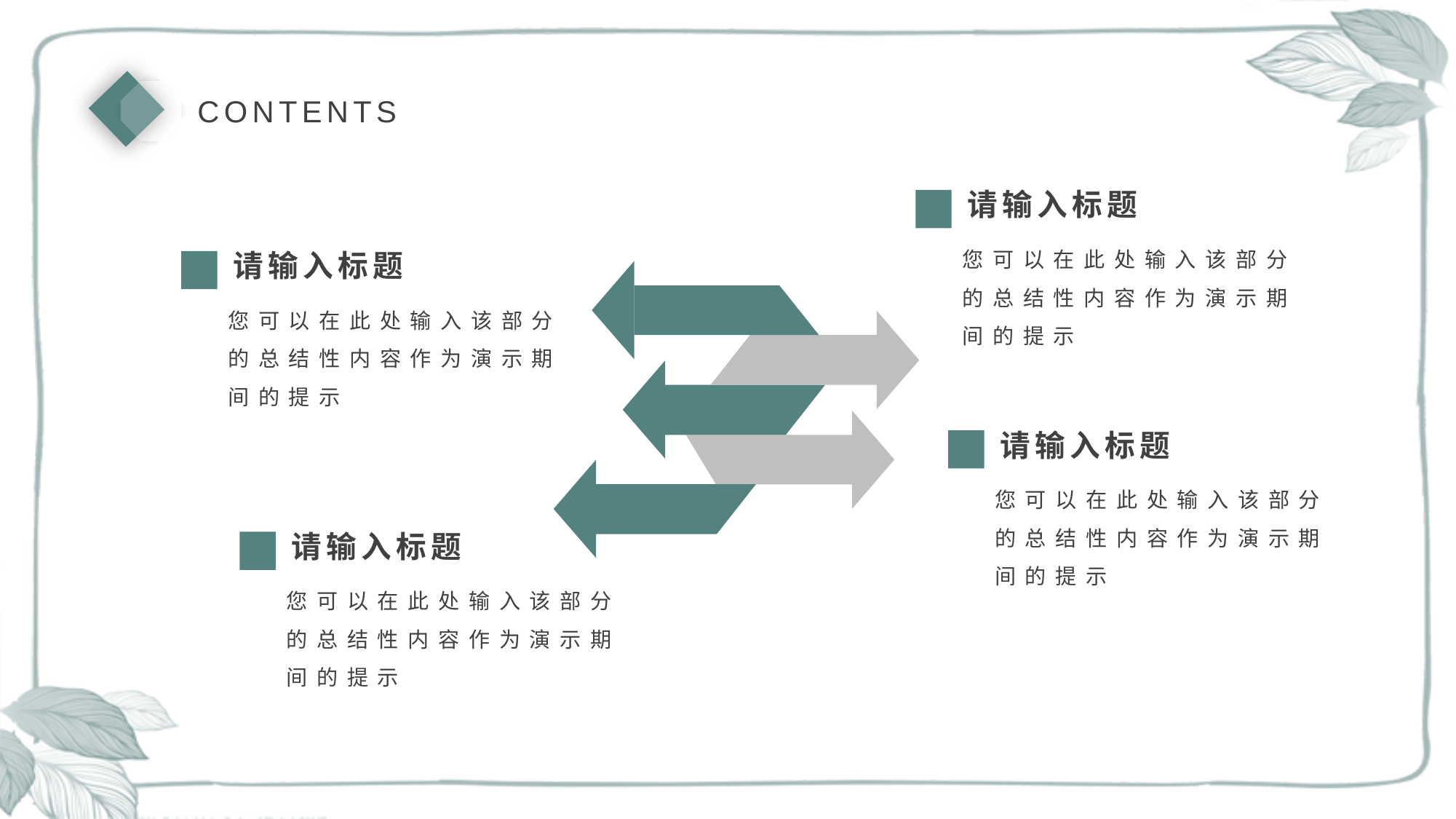

CONTENTS
请输入标题

您可以在此处输入该部分的总结性内容作为演示期间的提示
请输入标题

您可以在此处输入该部分的总结性内容作为演示期间的提示

请输入标题

您可以在此处输入该部分的总结性内容作为演示期间的提示
请输入标题

您可以在此处输入该部分的总结性内容作为演示期间的提示